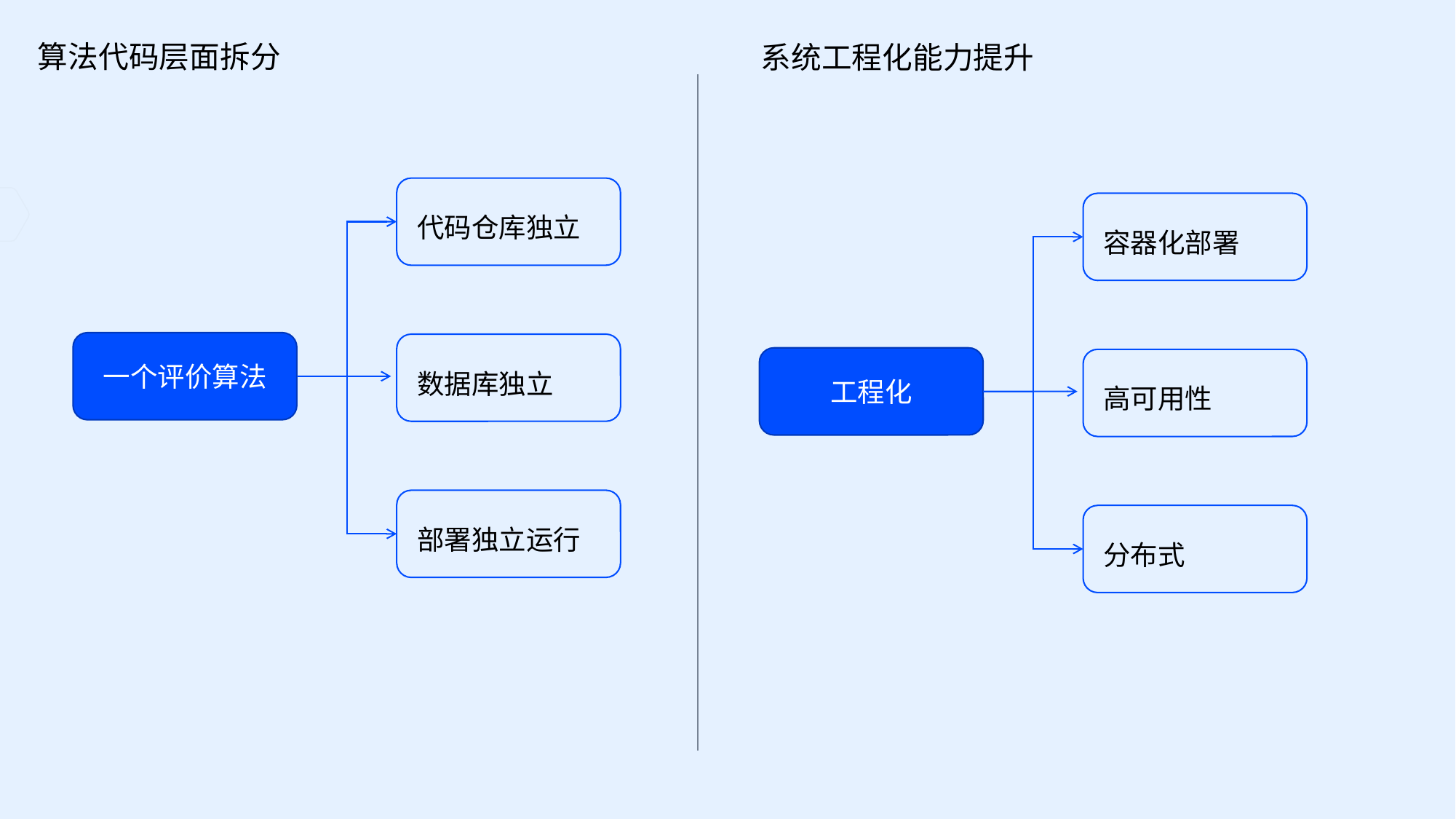

算法代码层面拆分

系统工程化能力提升

代码仓库独立
容器化部署
一个评价算法

工程化

数据库独立
高可用性

部署独立运行
分布式